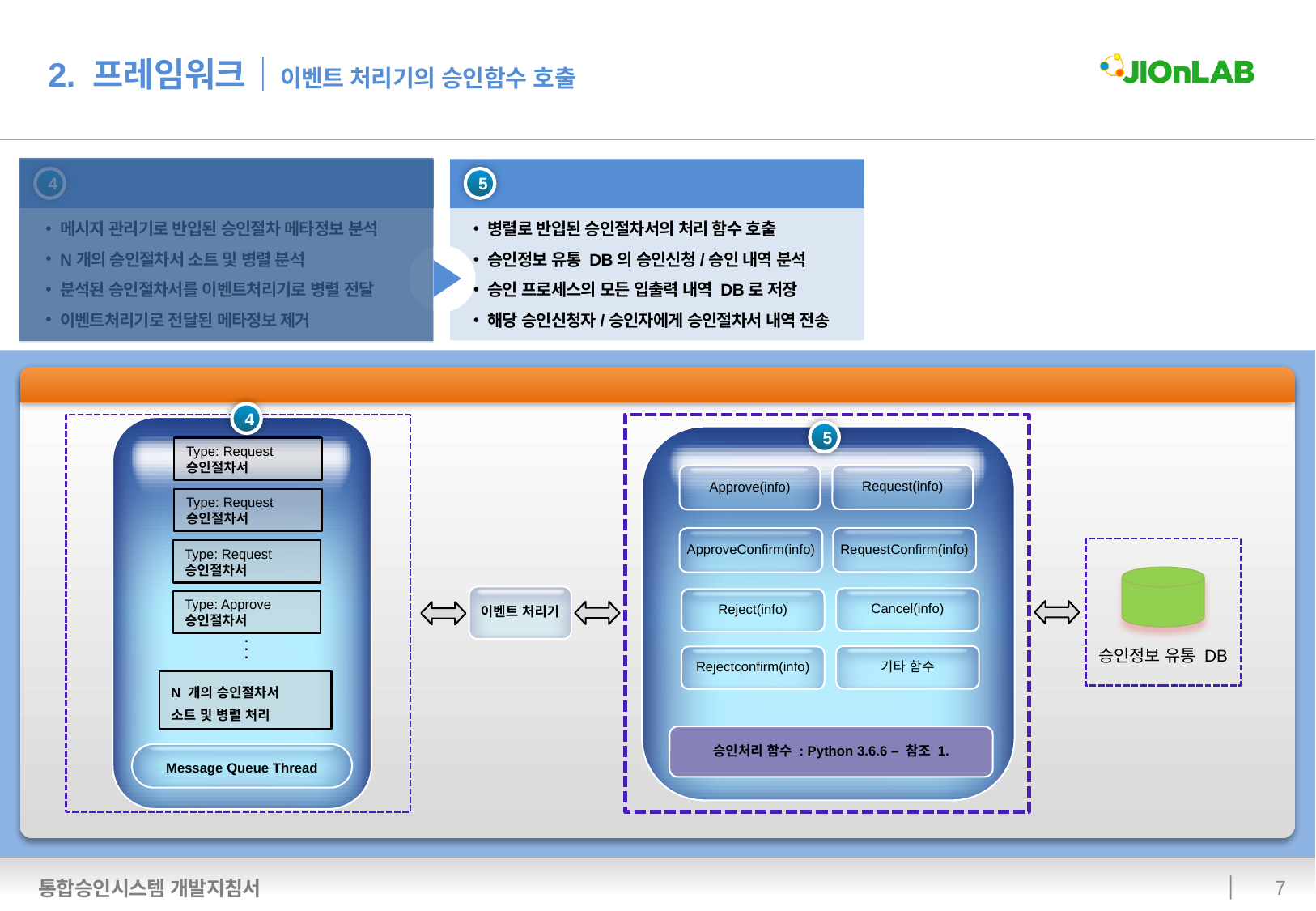

2. 프레임워크│이벤트 처리기의 승인함수 호출

         승인 절차에 따른 메시지 처리

메시지 관리기로 반입된 승인절차 메타정보 분석
N개의 승인절차서 소트 및 병렬 분석
분석된 승인절차서를 이벤트처리기로 병렬 전달
이벤트처리기로 전달된 메타정보 제거
         승인절차서의 승인 기능 수행

4
5
병렬로 반입된 승인절차서의 처리 함수 호출
승인정보 유통 DB의 승인신청/승인 내역 분석
승인 프로세스의 모든 입출력 내역 DB로 저장
해당 승인신청자/승인자에게 승인절차서 내역 전송

통합승인시스템 프레임워크

4

5

Type: Request
승인절차서
Request(info)
Approve(info)
Type: Request
승인절차서
RequestConfirm(info)
ApproveConfirm(info)

Type: Request
승인절차서

이벤트 처리기
Cancel(info)
Reject(info)

Type: Approve
승인절차서
.
.
.
승인정보 유통 DB
기타 함수
Rejectconfirm(info)
N 개의 승인절차서
소트 및 병렬 처리
승인처리 함수 : Python 3.6.6 – 참조 1.
Message Queue Thread
 7